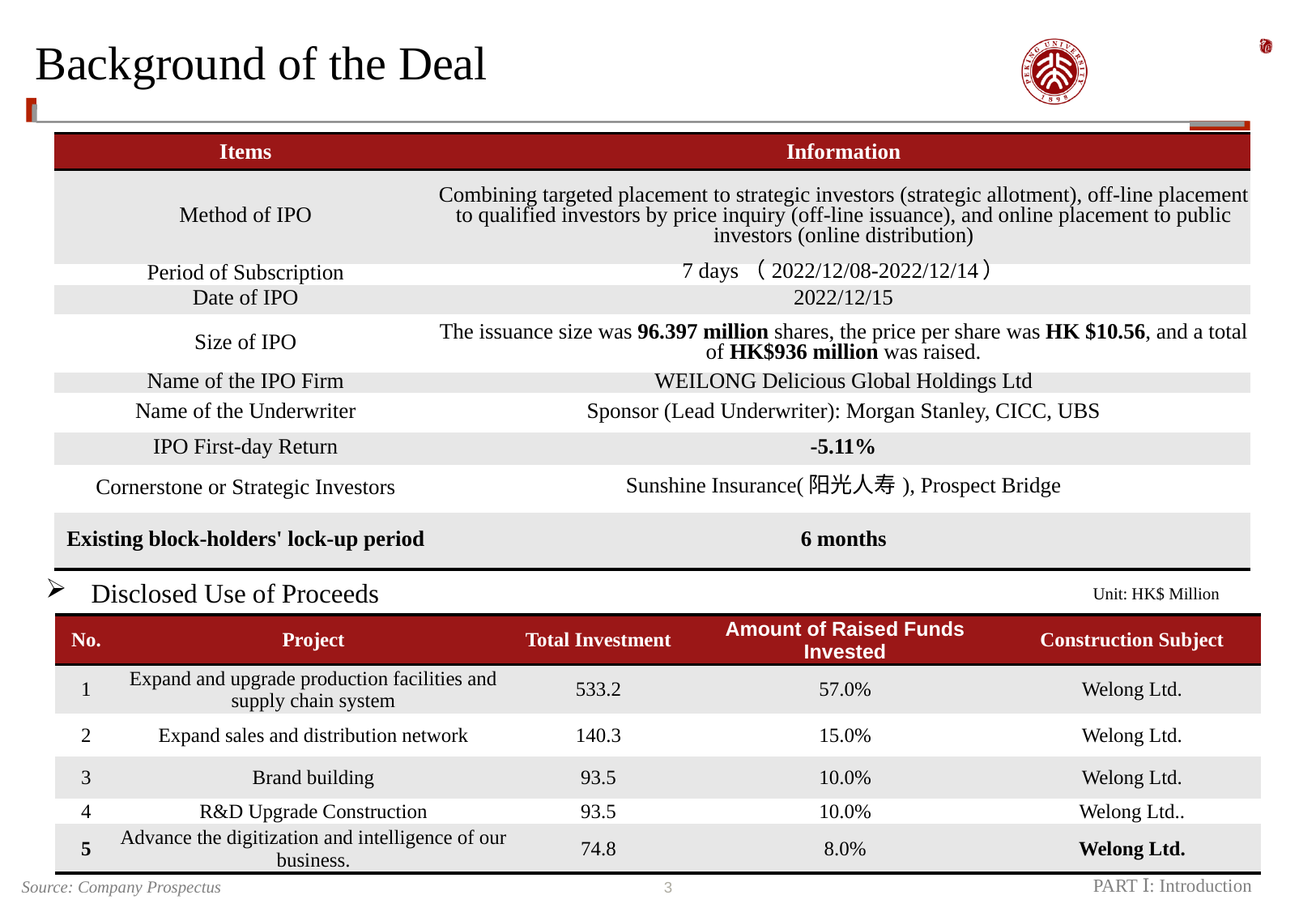

# Background of the Deal
| Items | Information |
| --- | --- |
| Method of IPO | Combining targeted placement to strategic investors (strategic allotment), off-line placement to qualified investors by price inquiry (off-line issuance), and online placement to public investors (online distribution) |
| Period of Subscription | 7 days（2022/12/08-2022/12/14） |
| Date of IPO | 2022/12/15 |
| Size of IPO | The issuance size was 96.397 million shares, the price per share was HK $10.56, and a total of HK$936 million was raised. |
| Name of the IPO Firm | WEILONG Delicious Global Holdings Ltd |
| Name of the Underwriter | Sponsor (Lead Underwriter): Morgan Stanley, CICC, UBS |
| IPO First-day Return | -5.11% |
| Cornerstone or Strategic Investors | Sunshine Insurance(阳光人寿), Prospect Bridge |
| Existing block-holders' lock-up period | 6 months |
Disclosed Use of Proceeds
Unit: HK$ Million
| No. | Project | Total Investment | Amount of Raised Funds Invested | Construction Subject |
| --- | --- | --- | --- | --- |
| 1 | Expand and upgrade production facilities and supply chain system | 533.2 | 57.0% | Welong Ltd. |
| 2 | Expand sales and distribution network | 140.3 | 15.0% | Welong Ltd. |
| 3 | Brand building | 93.5 | 10.0% | Welong Ltd. |
| 4 | R&D Upgrade Construction | 93.5 | 10.0% | Welong Ltd.. |
| 5 | Advance the digitization and intelligence of our business. | 74.8 | 8.0% | Welong Ltd. |
Source: Company Prospectus
PART Ⅰ: Introduction